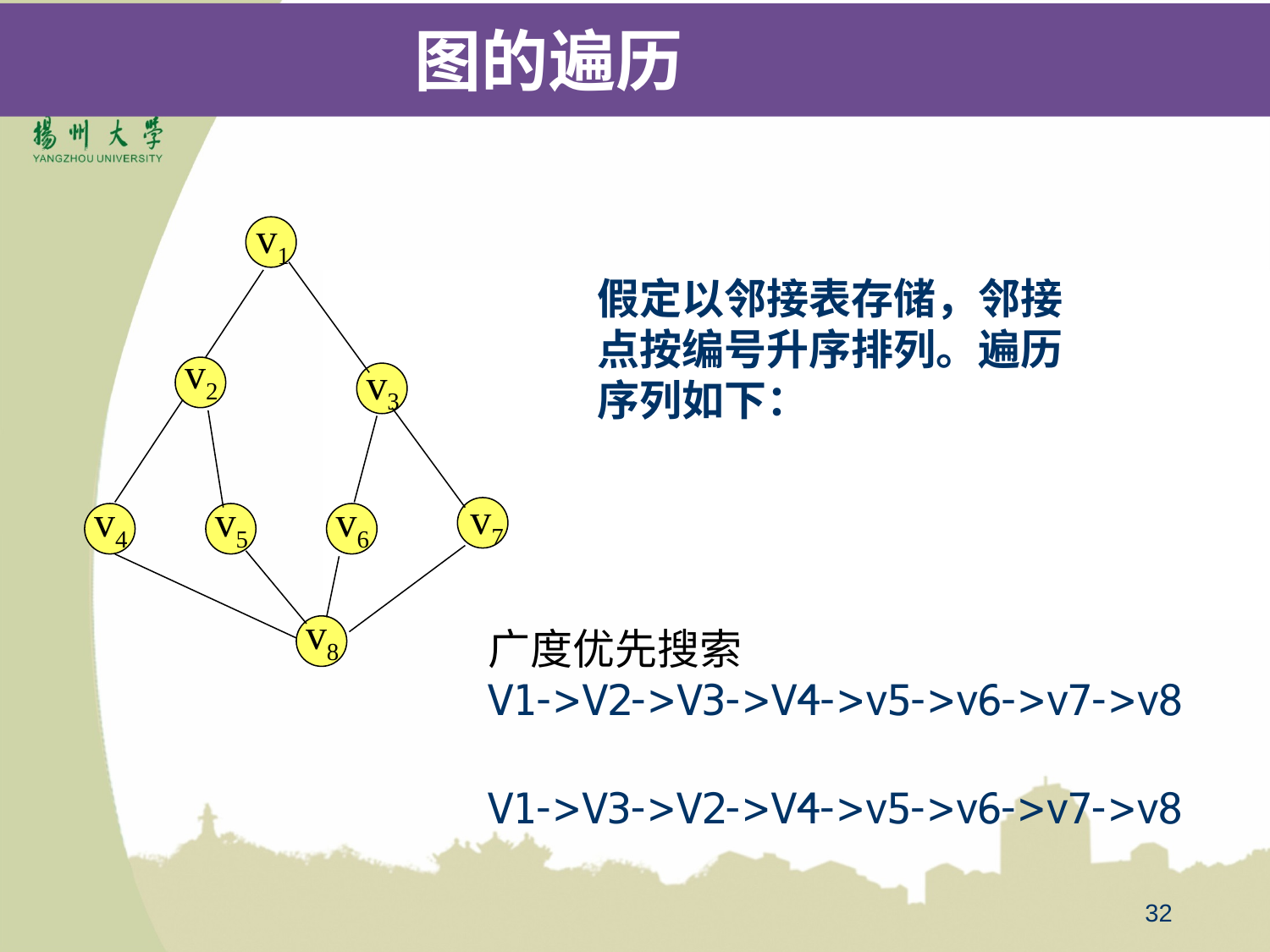

# 图的遍历

v1

v2

v3

v7
v4
v5
v6

v8

假定以邻接表存储，邻接点按编号升序排列。遍历序列如下：
广度优先搜索
V1->V2->V3->V4->v5->v6->v7->v8
V1->V3->V2->V4->v5->v6->v7->v8
32